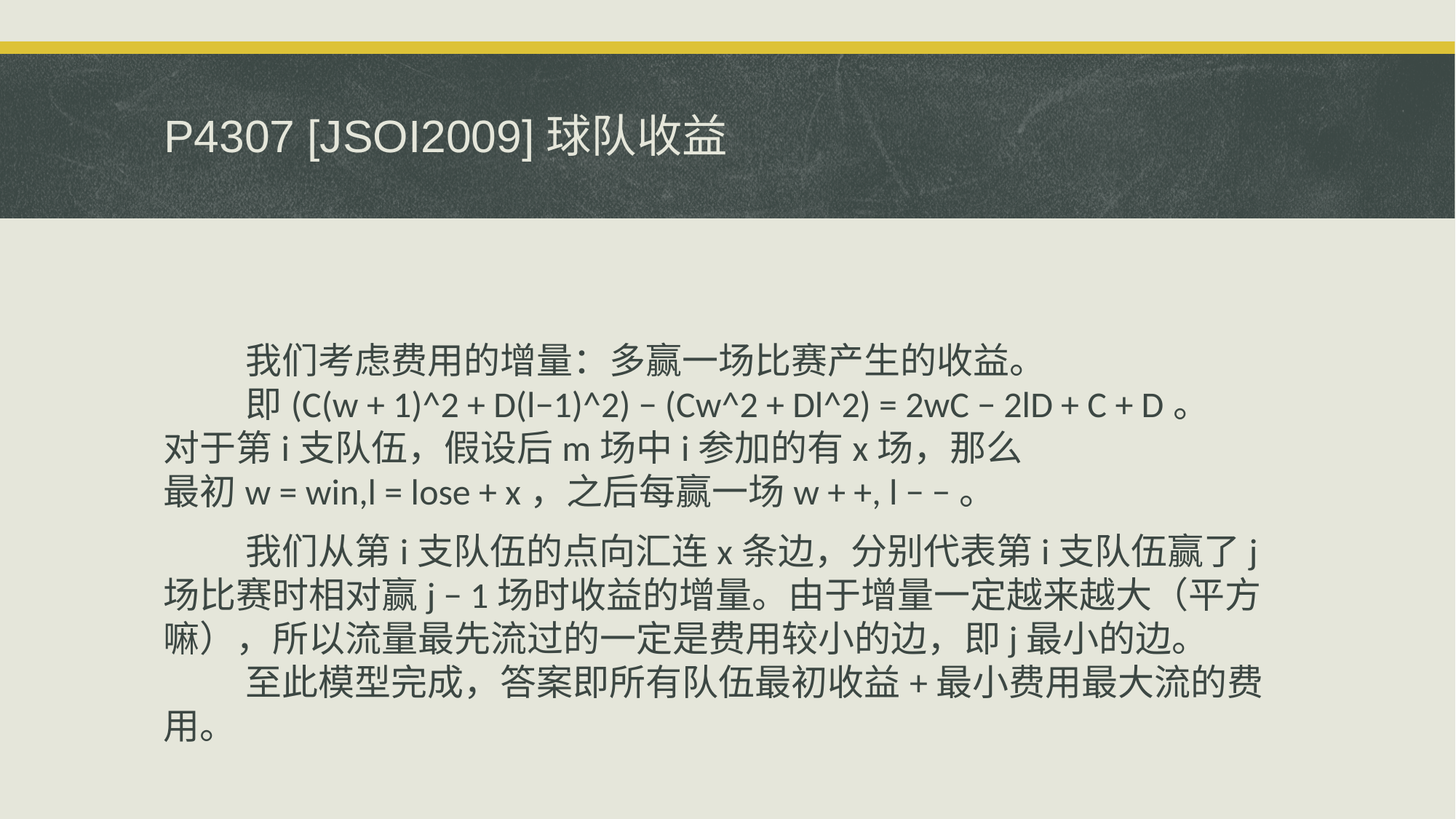

# P4307 [JSOI2009]球队收益
         我们考虑费用的增量：多赢一场比赛产生的收益。
         即(C(w + 1)^2 + D(l−1)^2) − (Cw^2 + Dl^2) = 2wC − 2lD + C + D。
对于第i支队伍，假设后m场中i参加的有x场，那么
最初w = win,l = lose + x，之后每赢一场w + +, l − −。
         我们从第i支队伍的点向汇连x条边，分别代表第i支队伍赢了j场比赛时相对赢j − 1场时收益的增量。由于增量一定越来越大（平方嘛），所以流量最先流过的一定是费用较小的边，即j最小的边。
         至此模型完成，答案即所有队伍最初收益+最小费用最大流的费用。